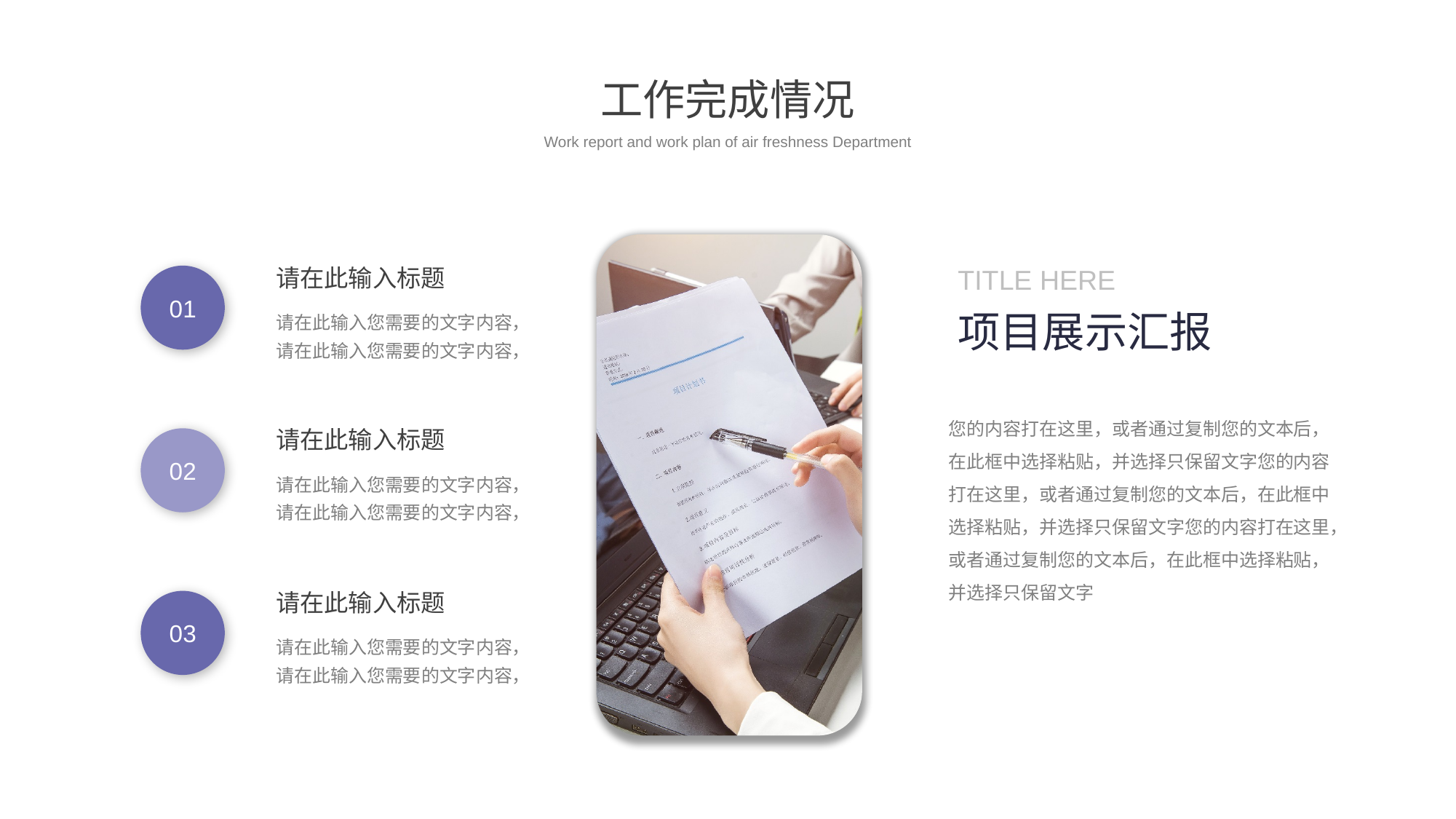

工作完成情况
Work report and work plan of air freshness Department

TITLE HERE
请在此输入标题
01
请在此输入您需要的文字内容，请在此输入您需要的文字内容，
项目展示汇报
您的内容打在这里，或者通过复制您的文本后，在此框中选择粘贴，并选择只保留文字您的内容打在这里，或者通过复制您的文本后，在此框中选择粘贴，并选择只保留文字您的内容打在这里，或者通过复制您的文本后，在此框中选择粘贴，并选择只保留文字
请在此输入标题
02
请在此输入您需要的文字内容，请在此输入您需要的文字内容，
请在此输入标题
03
请在此输入您需要的文字内容，请在此输入您需要的文字内容，